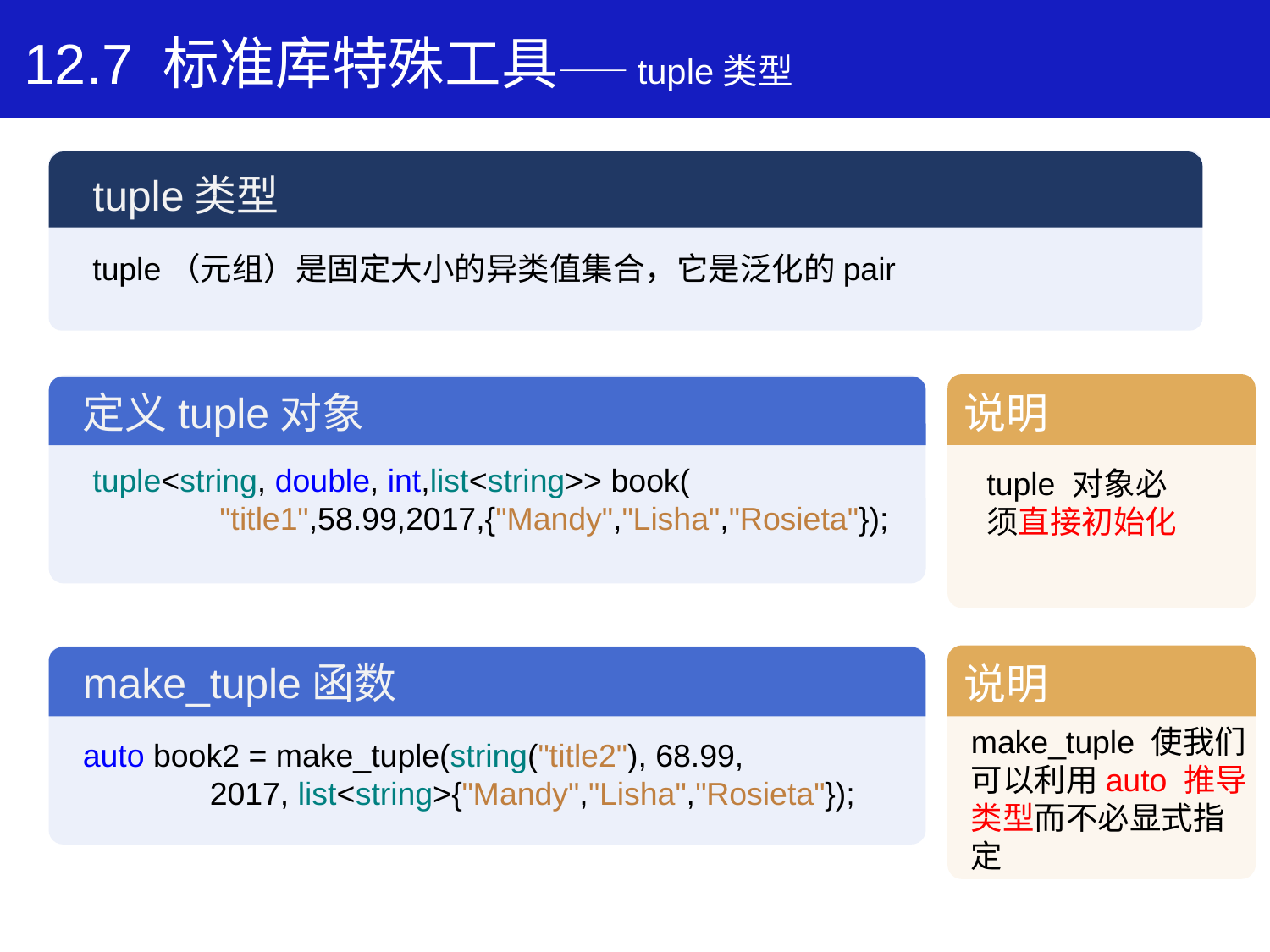

12.7 标准库特殊工具——tuple类型

tuple类型
tuple（元组）是固定大小的异类值集合，它是泛化的pair
说明

定义tuple对象
tuple<string, double, int,list<string>> book(
	"title1",58.99,2017,{"Mandy","Lisha","Rosieta"});
tuple 对象必须直接初始化
说明

make_tuple函数
make_tuple 使我们可以利用auto 推导类型而不必显式指定
auto book2 = make_tuple(string("title2"), 68.99,
	2017, list<string>{"Mandy","Lisha","Rosieta"});
58